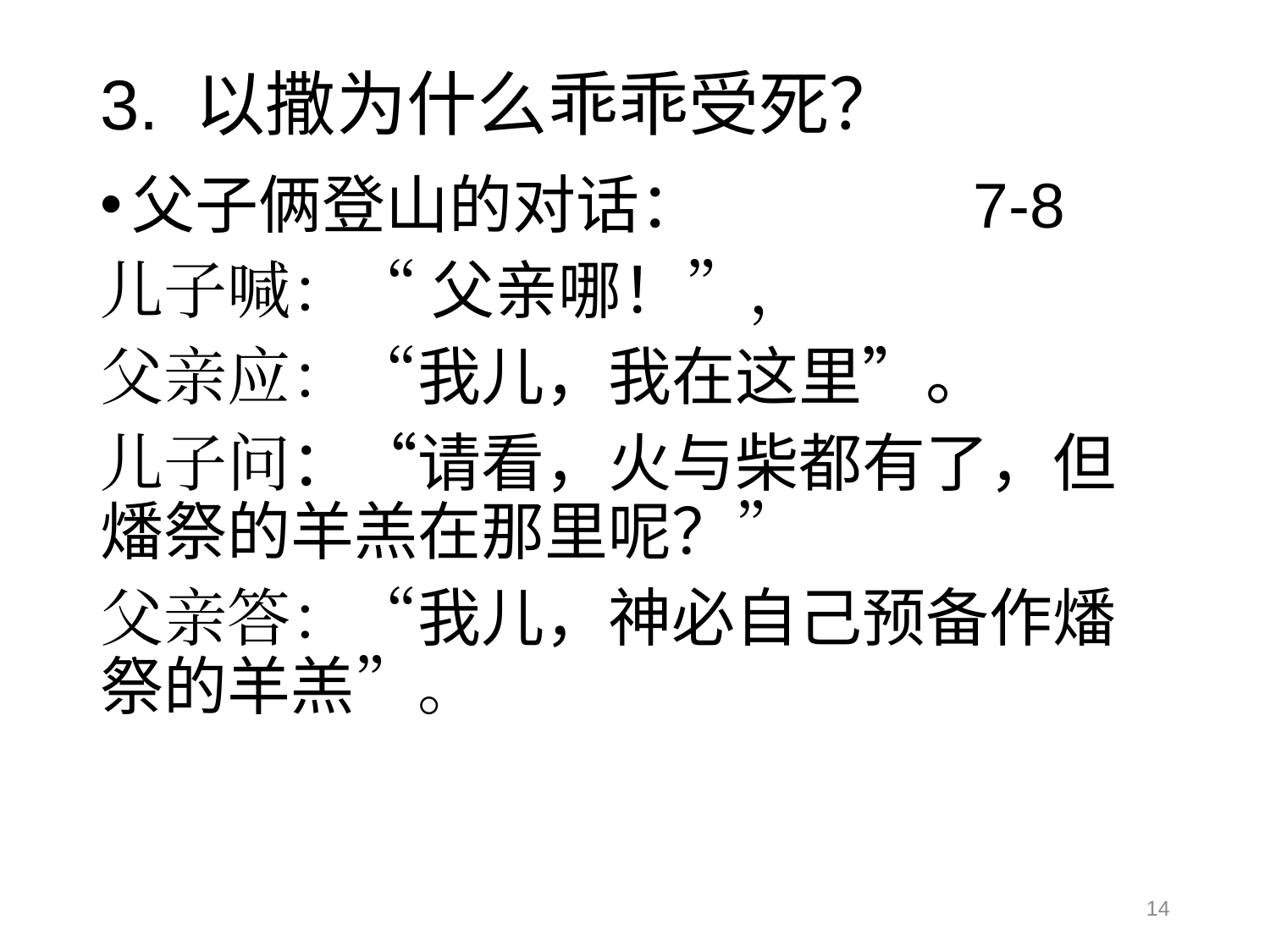

# 3. 以撒为什么乖乖受死？
父子俩登山的对话：                  7-8
儿子喊：“ 父亲哪！”，
父亲应：“我儿，我在这里”。
儿子问：“请看，火与柴都有了，但燔祭的羊羔在那里呢？”
父亲答：“我儿，神必自己预备作燔祭的羊羔”。

14